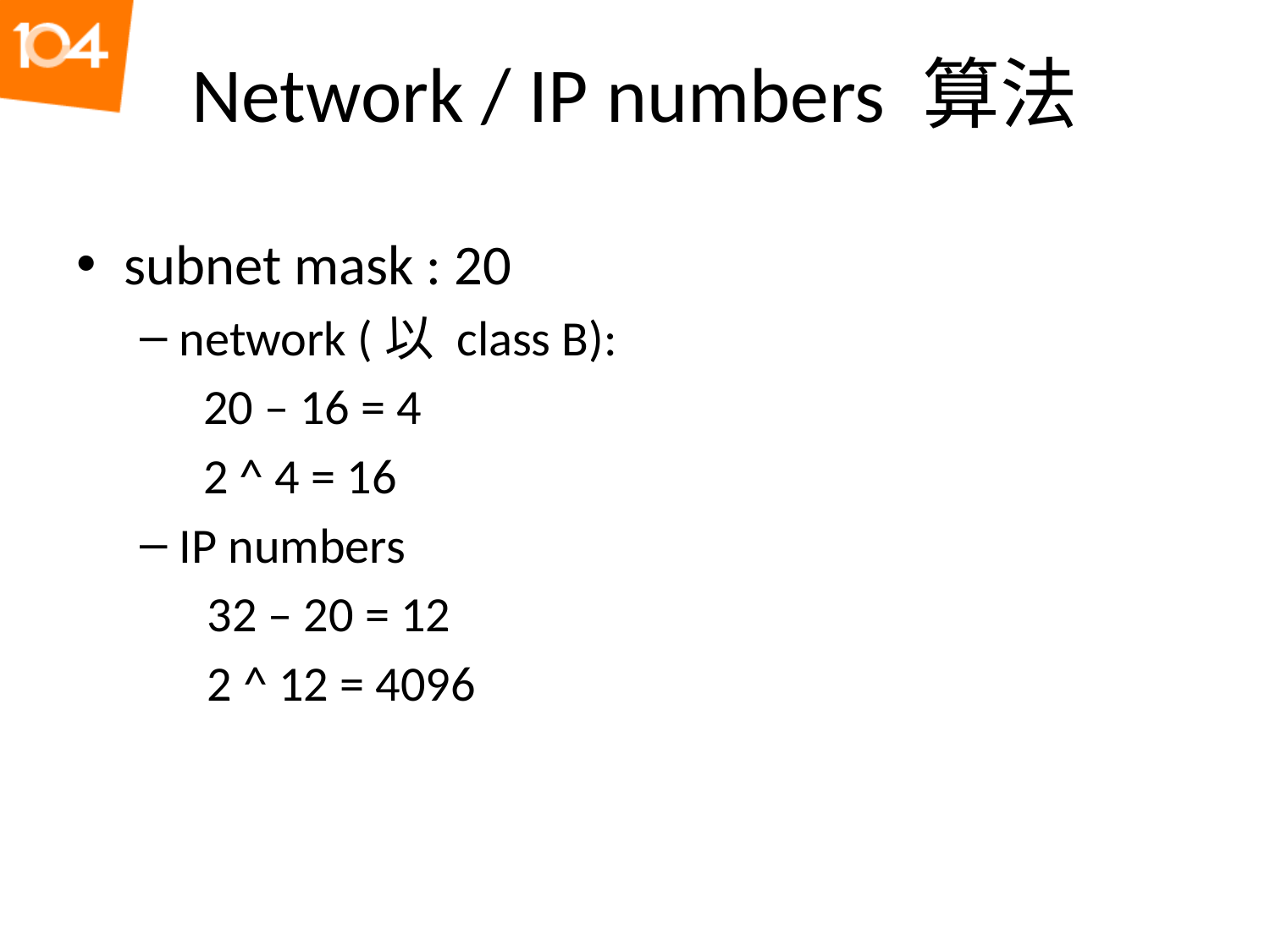

# Network / IP numbers 算法
subnet mask : 20
network (以 class B):
20 – 16 = 4
2 ^ 4 = 16
IP numbers
      32 – 20 = 12
      2 ^ 12 = 4096